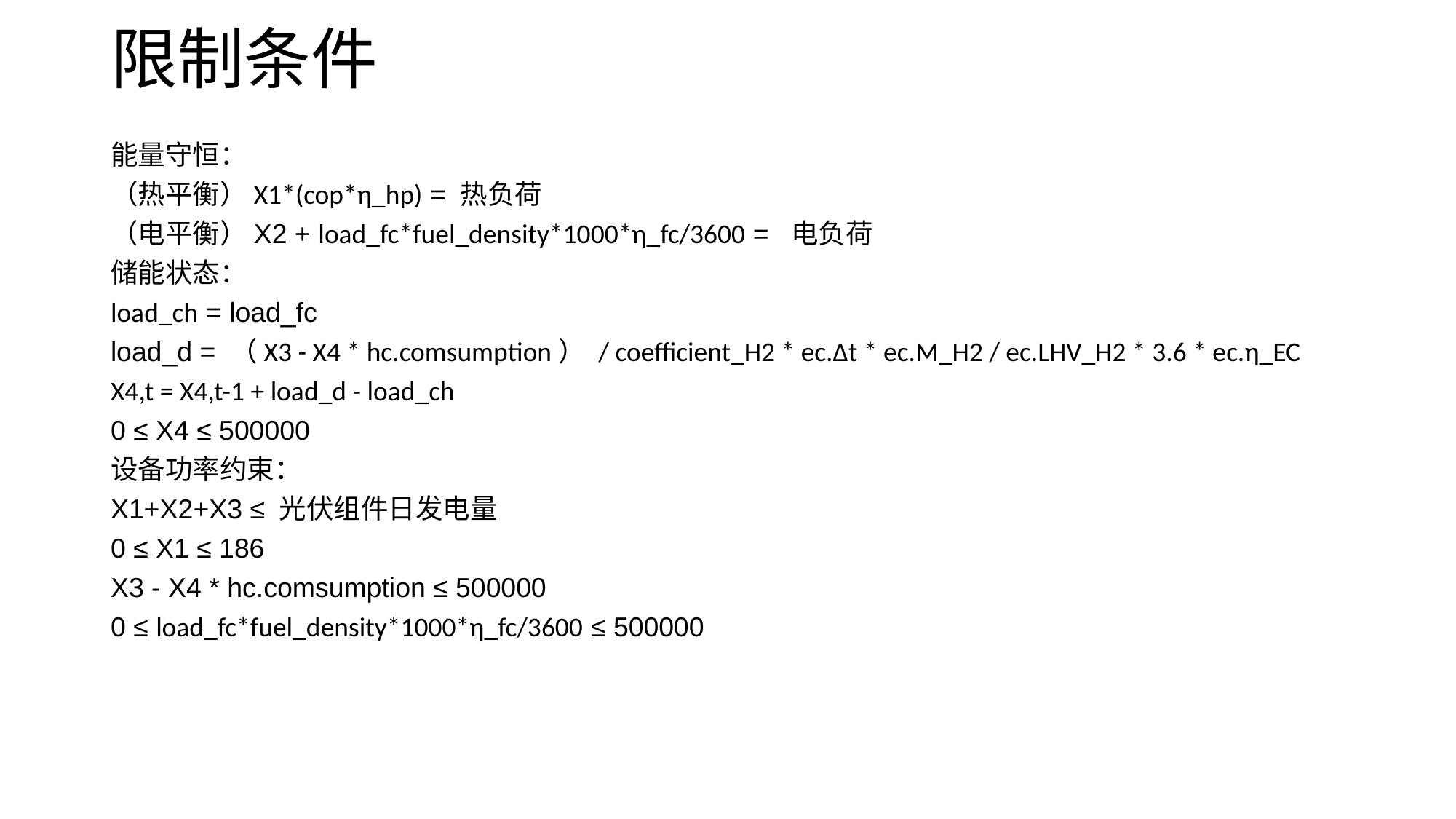

# 限制条件
能量守恒：
（热平衡）X1*(cop*η_hp) = 热负荷
（电平衡）X2 + load_fc*fuel_density*1000*η_fc/3600 =  电负荷
储能状态：
load_ch = load_fc
load_d = （X3 - X4 * hc.comsumption） / coefficient_H2 * ec.Δt * ec.M_H2 / ec.LHV_H2 * 3.6 * ec.η_EC
X4,t = X4,t-1 + load_d - load_ch
0 ≤ X4 ≤ 500000
设备功率约束：
X1+X2+X3 ≤ 光伏组件日发电量
0 ≤ X1 ≤ 186
X3 - X4 * hc.comsumption ≤ 500000
0 ≤ load_fc*fuel_density*1000*η_fc/3600 ≤ 500000